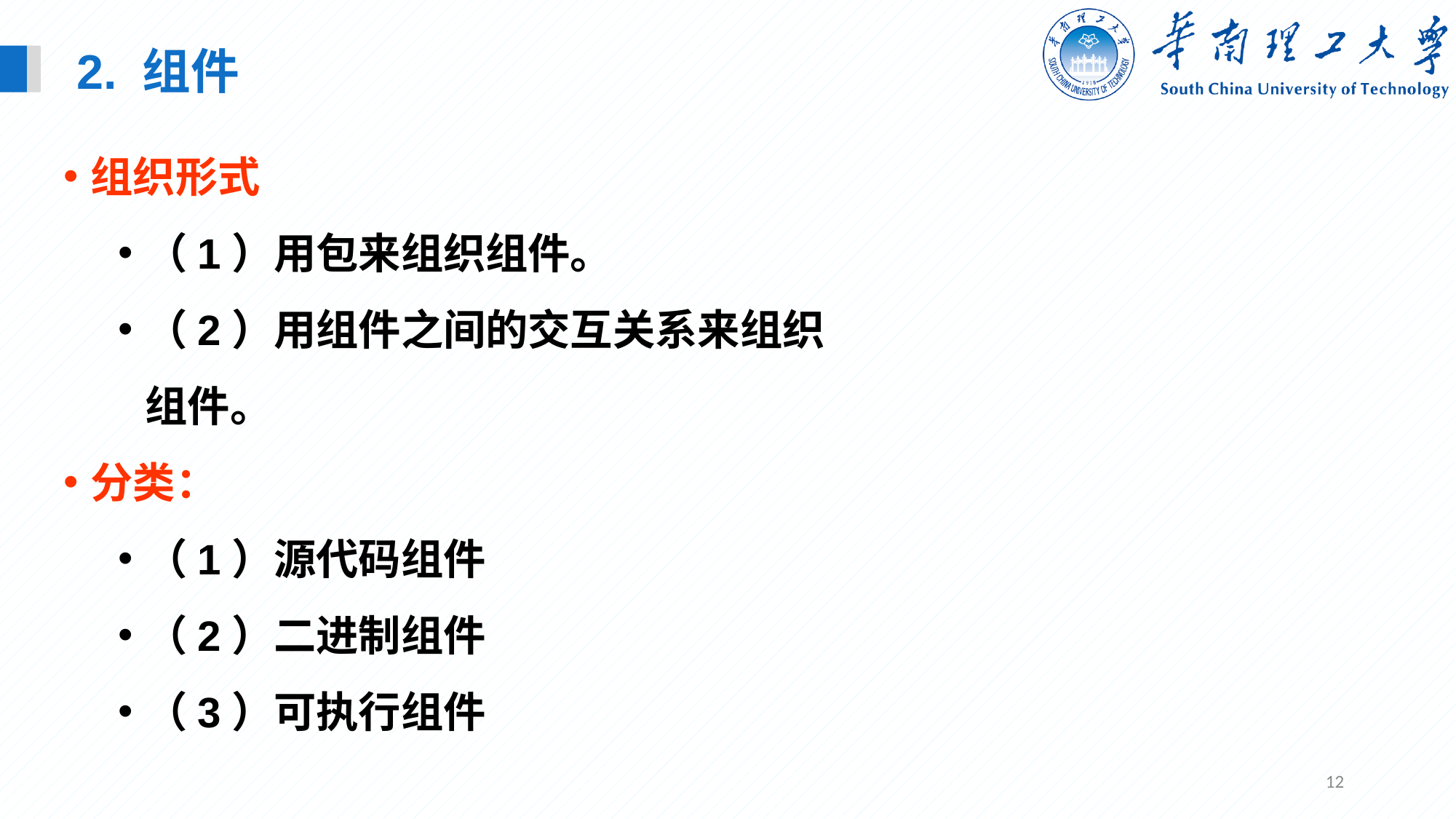

2. 组件
组织形式
（1）用包来组织组件。
（2）用组件之间的交互关系来组织组件。
分类：
（1）源代码组件
（2）二进制组件
（3）可执行组件
12